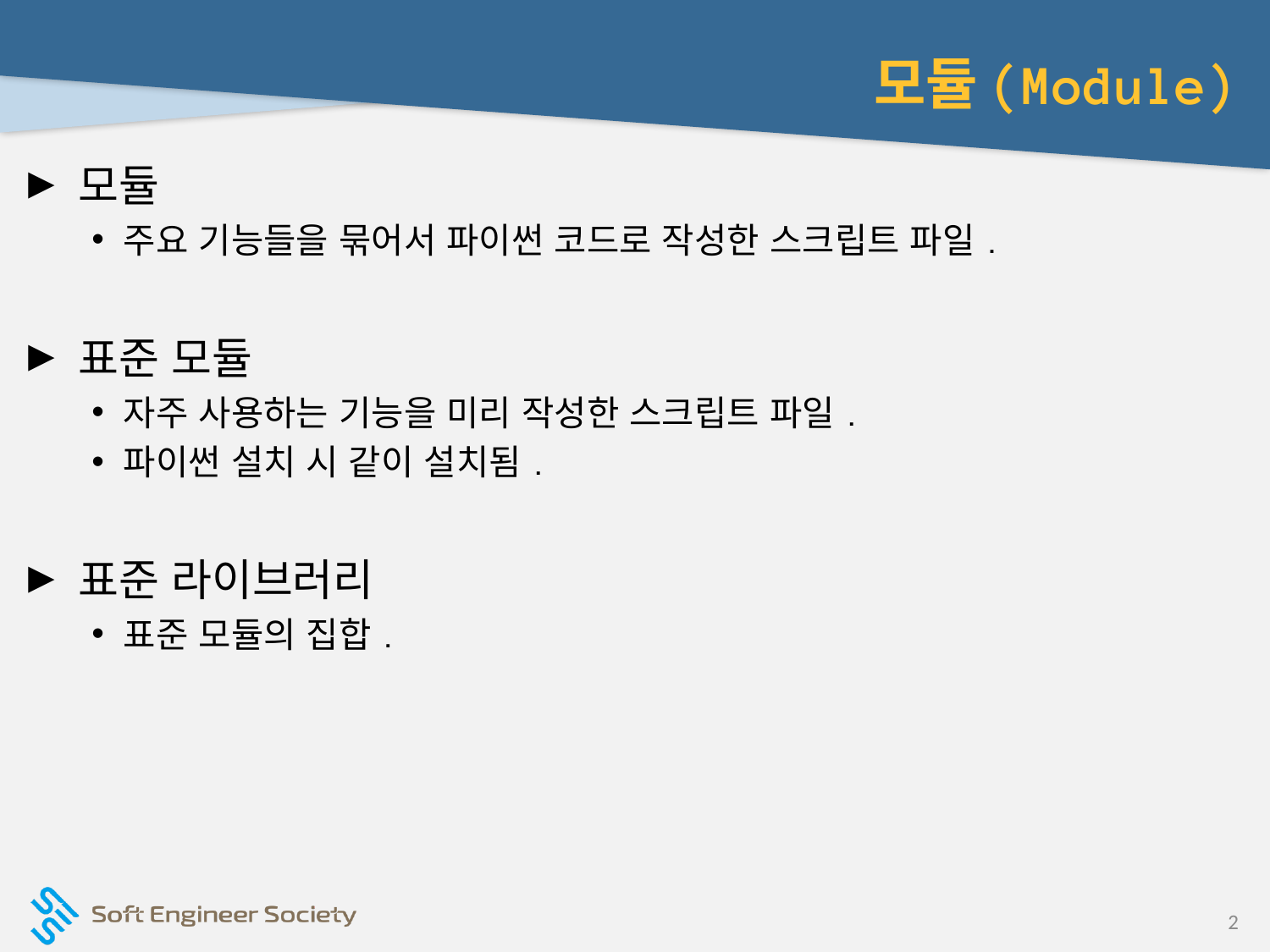

# 모듈(Module)
모듈
주요 기능들을 묶어서 파이썬 코드로 작성한 스크립트 파일.

표준 모듈
자주 사용하는 기능을 미리 작성한 스크립트 파일.
파이썬 설치 시 같이 설치됨.

표준 라이브러리
표준 모듈의 집합.
2